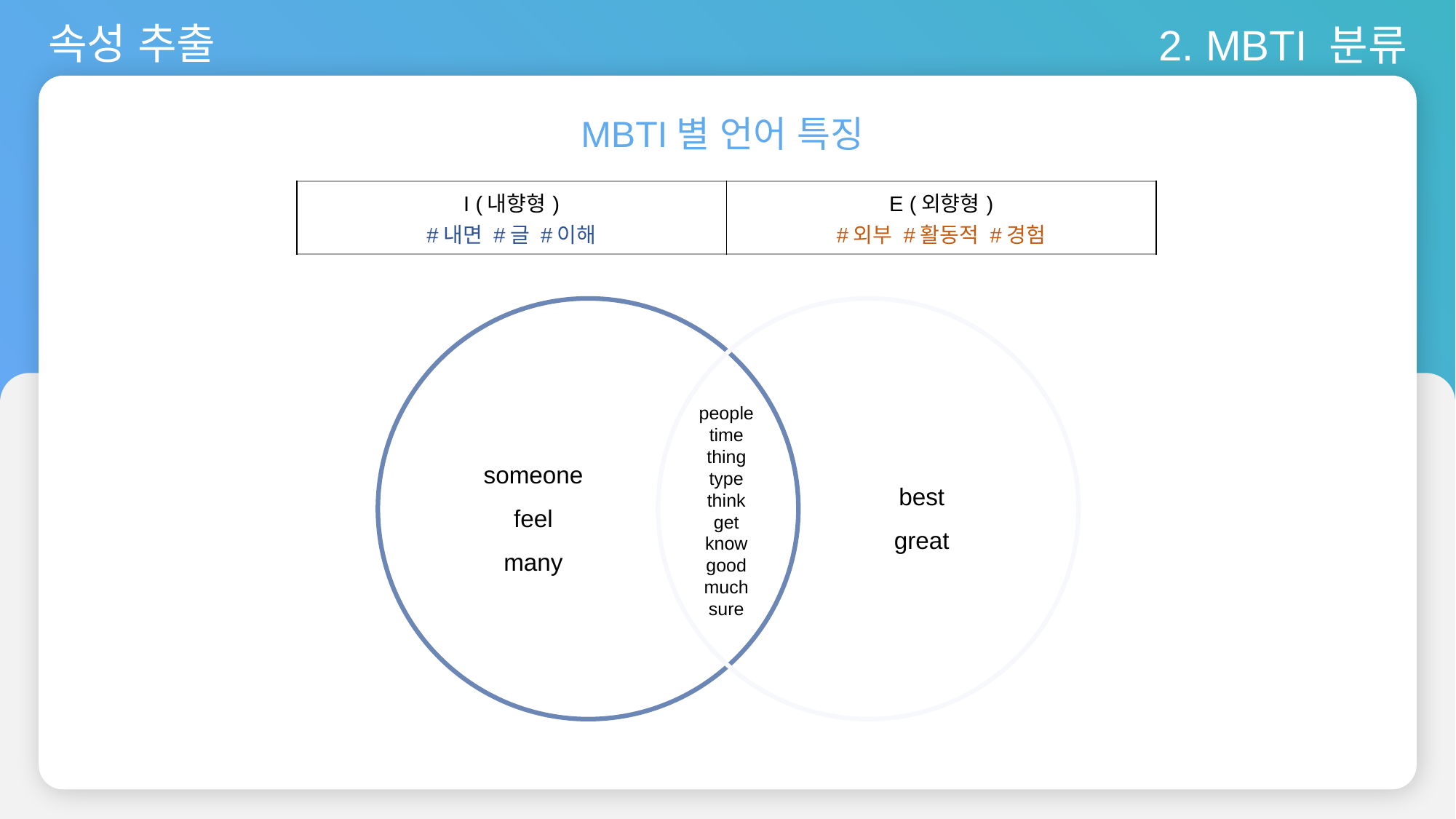

속성 추출
2. MBTI 분류

MBTI별 언어 특징
| I (내향형) #내면 #글 #이해 | E (외향형) #외부 #활동적 #경험 |
| --- | --- |

someone
feel
many
people
time
thing
type
think
get
know
good
much
sure
best
great